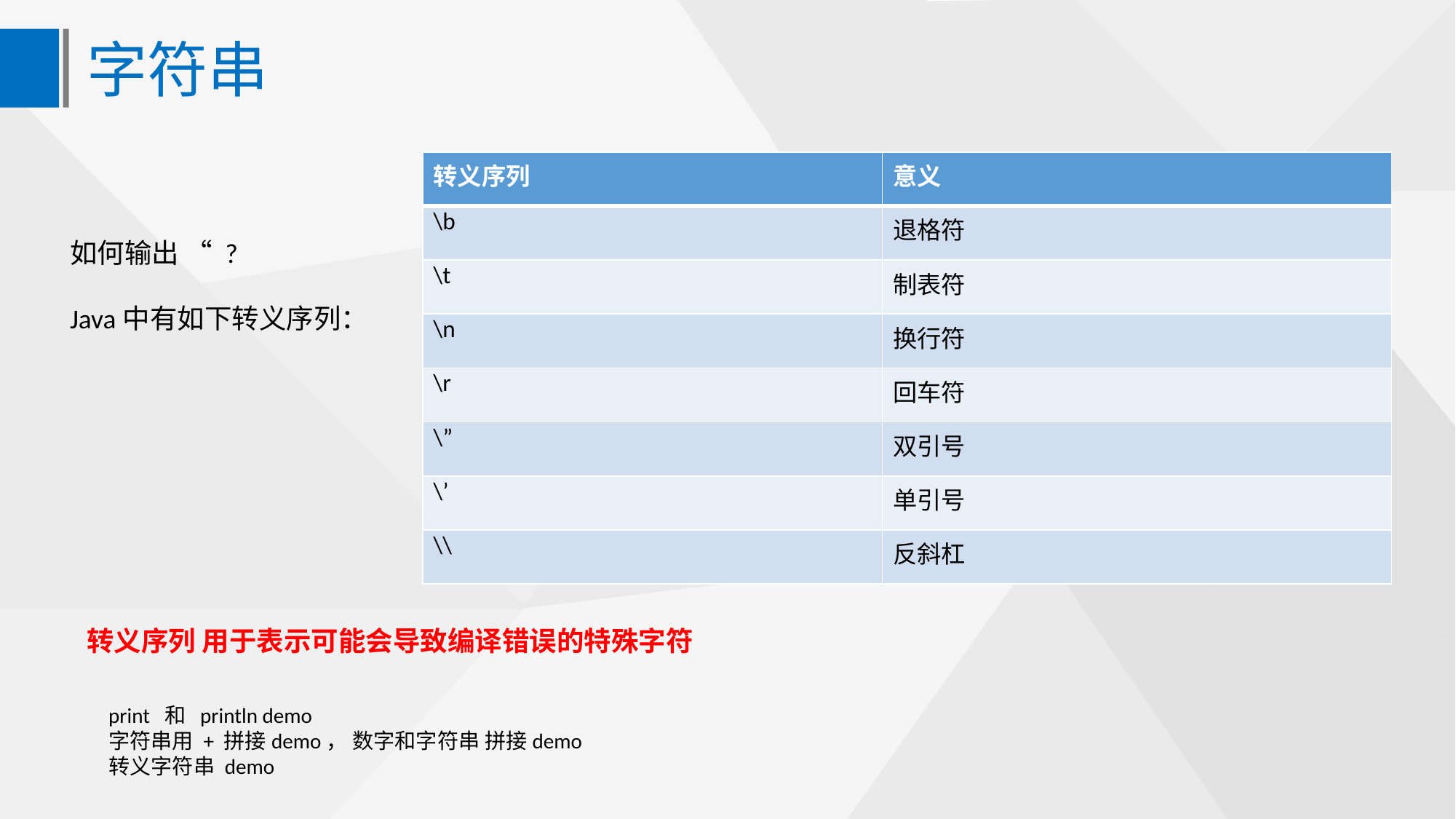

字符串

| 转义序列 | 意义 |
| --- | --- |
| \b | 退格符 |
| \t | 制表符 |
| \n | 换行符 |
| \r | 回车符 |
| \” | 双引号 |
| \’ | 单引号 |
| \\ | 反斜杠 |
如何输出 “ ?

Java中有如下转义序列：
转义序列 用于表示可能会导致编译错误的特殊字符
print  和  println demo
字符串用 + 拼接demo， 数字和字符串 拼接demo
转义字符串 demo